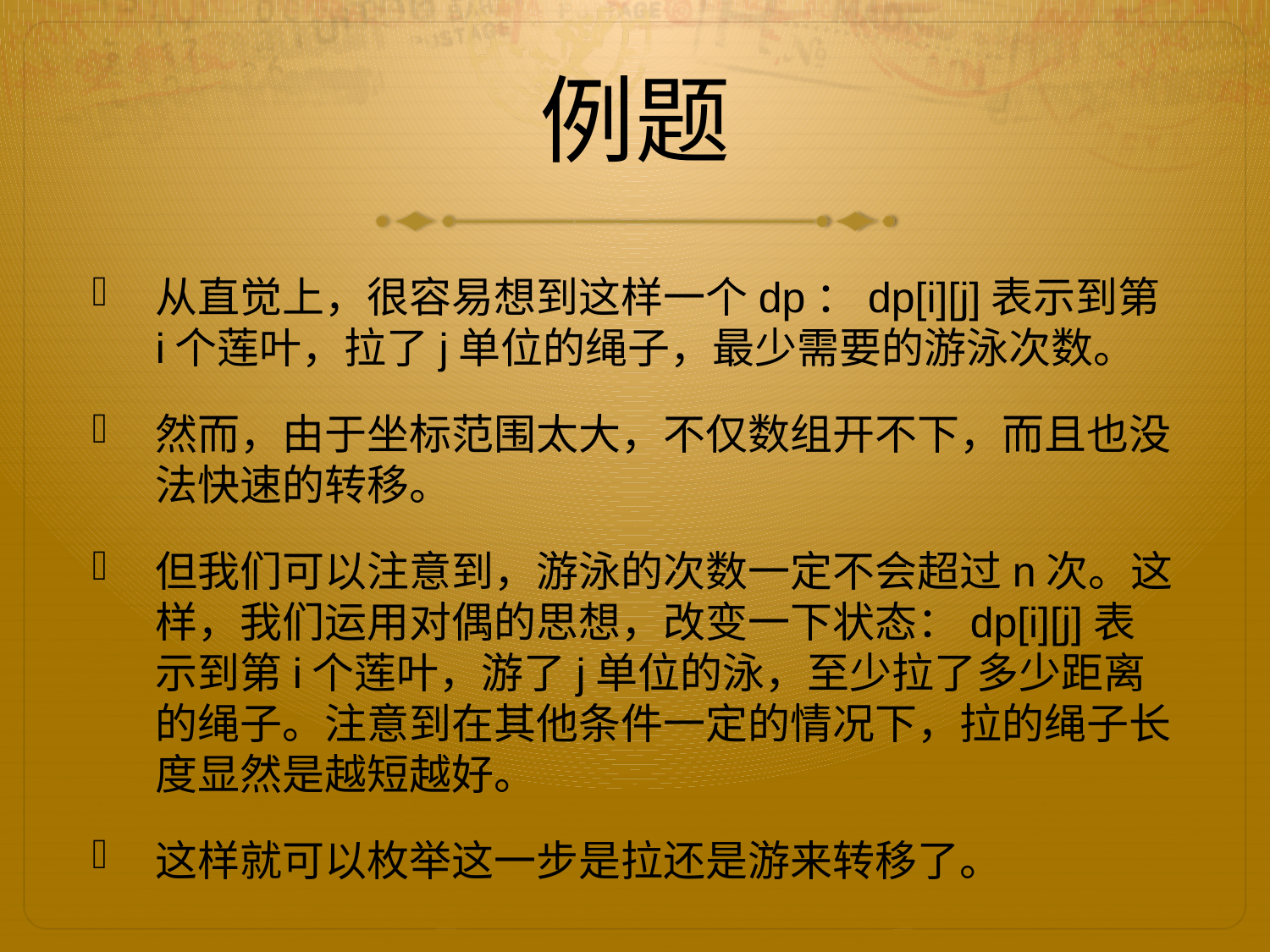

# 例题
从直觉上，很容易想到这样一个dp：dp[i][j]表示到第i个莲叶，拉了j单位的绳子，最少需要的游泳次数。
然而，由于坐标范围太大，不仅数组开不下，而且也没法快速的转移。
但我们可以注意到，游泳的次数一定不会超过n次。这样，我们运用对偶的思想，改变一下状态：dp[i][j]表示到第i个莲叶，游了j单位的泳，至少拉了多少距离的绳子。注意到在其他条件一定的情况下，拉的绳子长度显然是越短越好。
这样就可以枚举这一步是拉还是游来转移了。